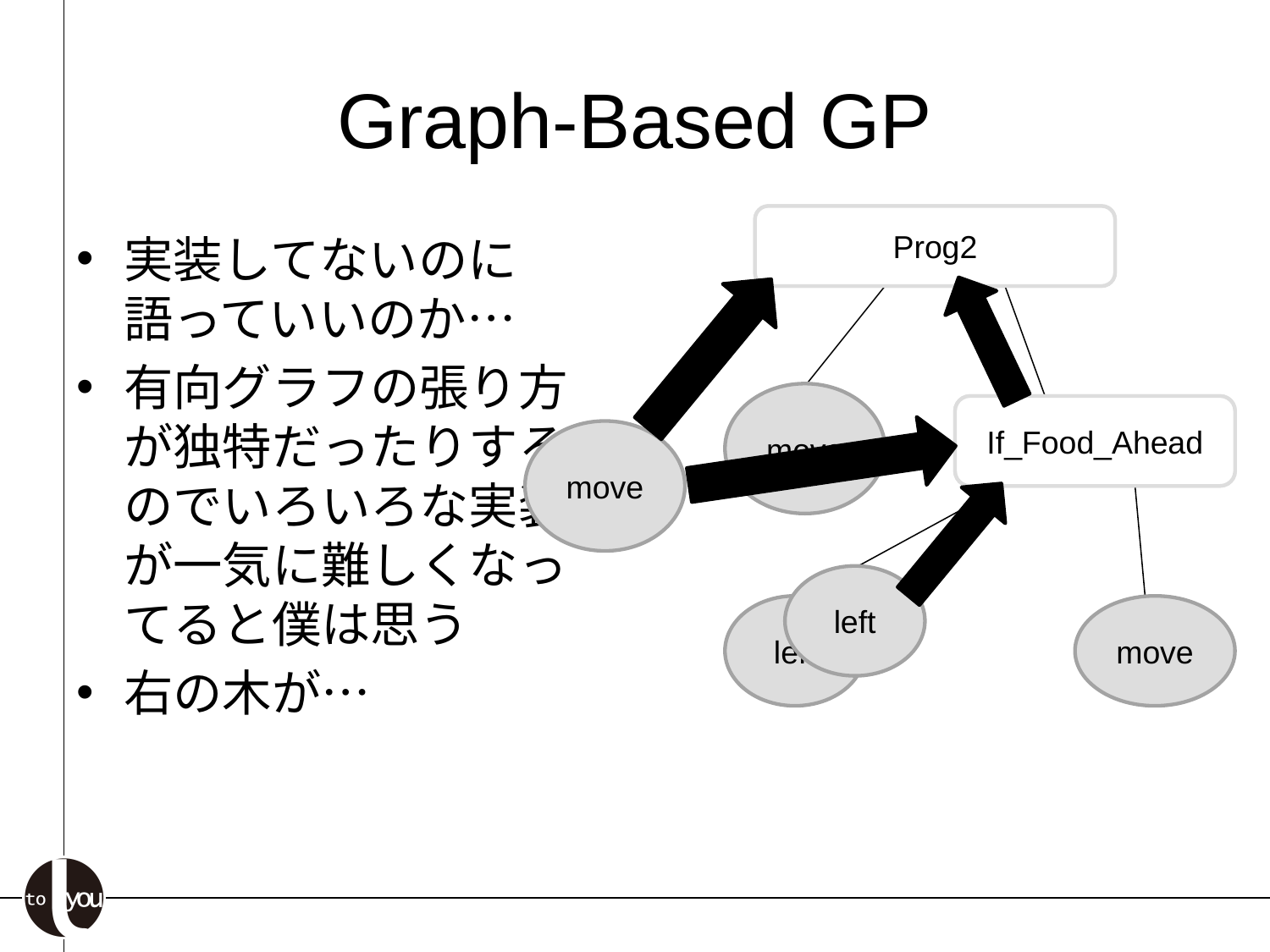

# Graph-Based GP
Prog2
Prog2
実装してないのに語っていいのか…
有向グラフの張り方が独特だったりするのでいろいろな実装が一気に難しくなってると僕は思う
右の木が…

move
If_Food_Ahead
If_Food_Ahead
move

left
left
move